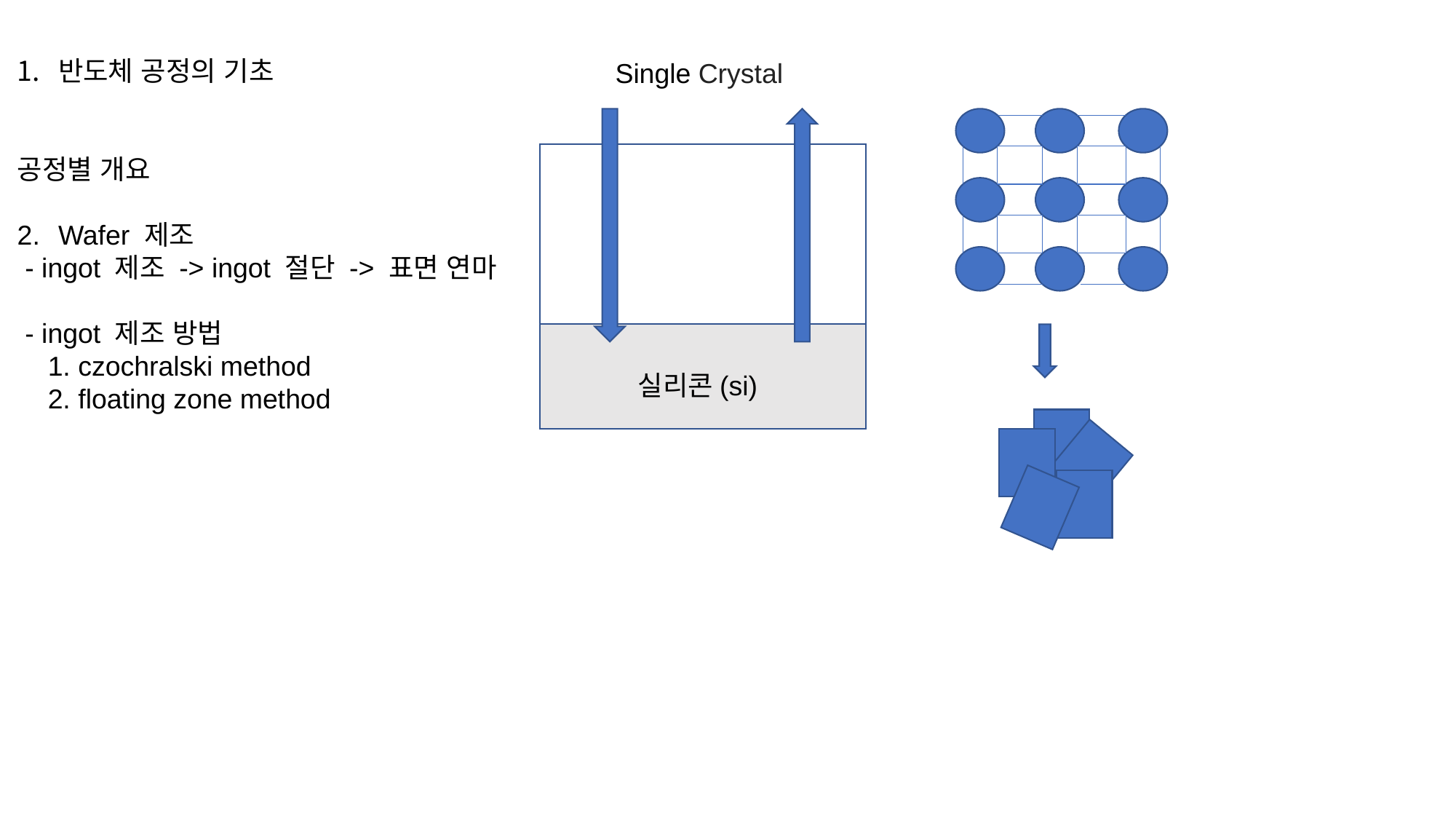

반도체 공정의 기초

공정별 개요

Wafer 제조
 - ingot 제조 -> ingot 절단 -> 표면 연마

 - ingot 제조 방법
    1. czochralski method
    2. floating zone method
Single Crystal

실리콘(si)